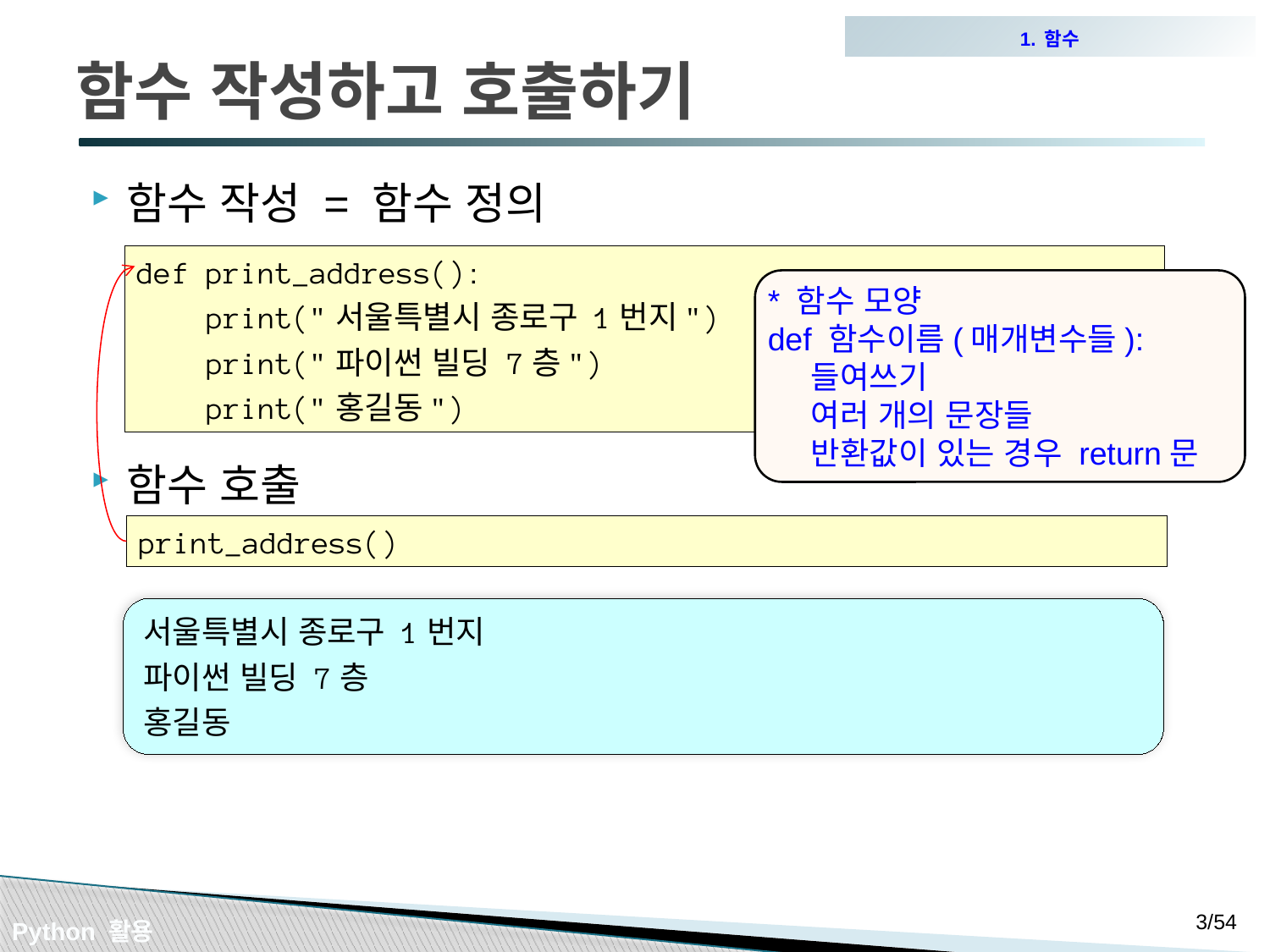

1. 함수
# 함수 작성하고 호출하기
함수 작성 = 함수 정의

함수 호출
def print_address():
    print("서울특별시 종로구 1번지")
    print("파이썬 빌딩 7층")
    print("홍길동")
* 함수 모양
def 함수이름(매개변수들):
    들여쓰기
    여러 개의 문장들
    반환값이 있는 경우 return문
print_address()
서울특별시 종로구 1번지
파이썬 빌딩 7층
홍길동
3